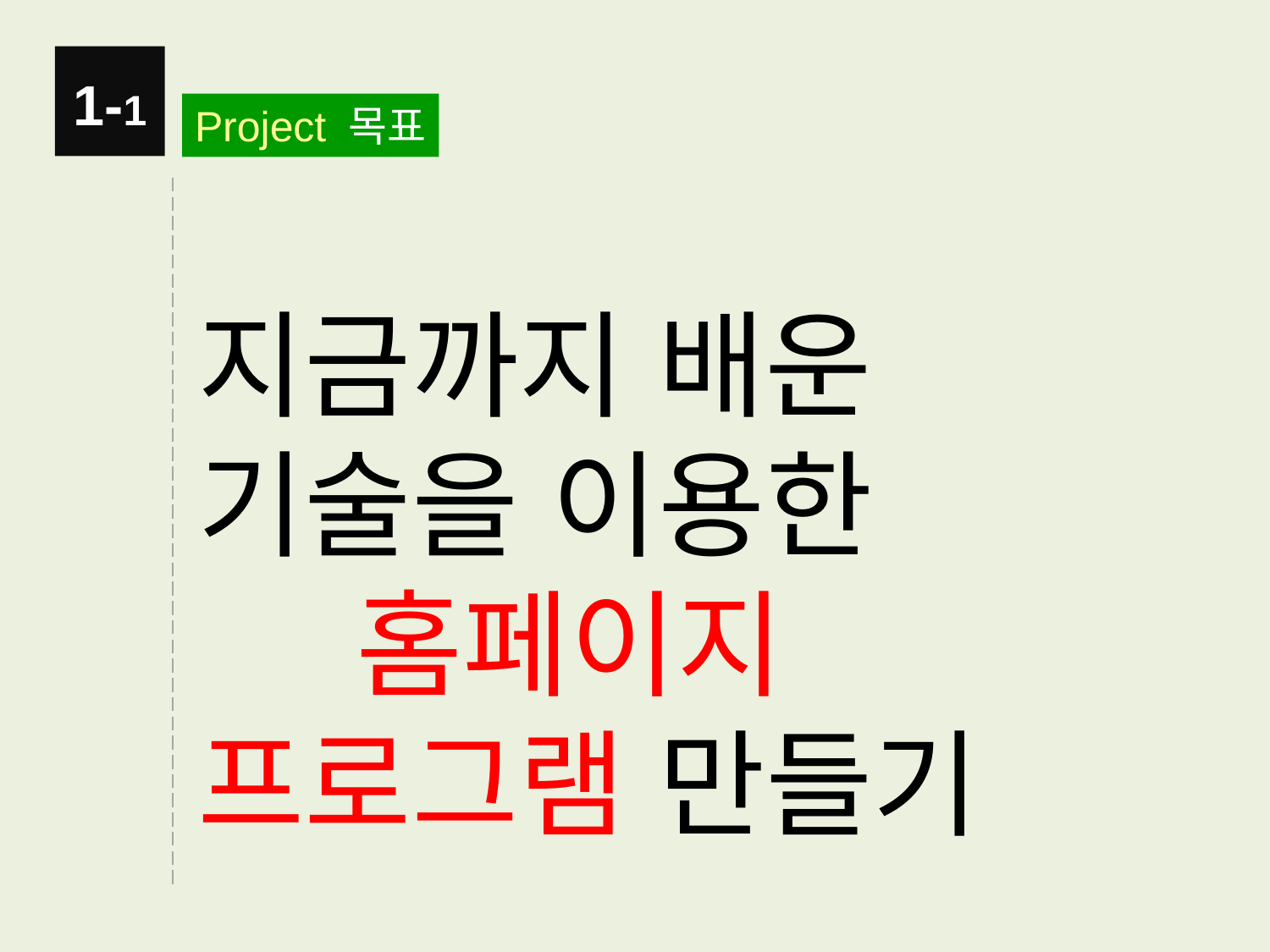

1-1
Project 목표
지금까지 배운 기술을 이용한
    홈페이지 프로그램 만들기